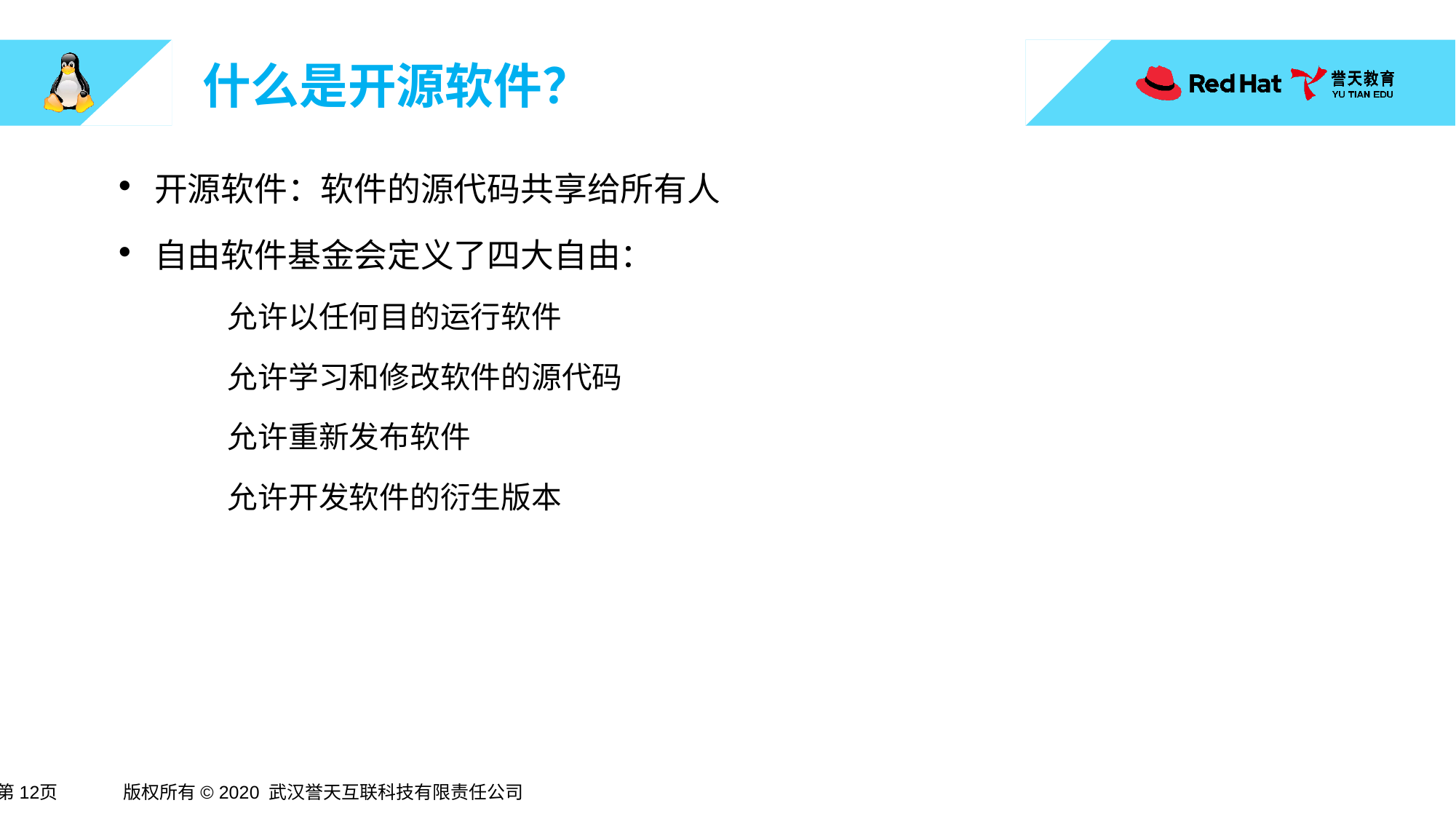

# 什么是开源软件？
开源软件：软件的源代码共享给所有人
自由软件基金会定义了四大自由：
允许以任何目的运行软件
允许学习和修改软件的源代码
允许重新发布软件
允许开发软件的衍生版本
12